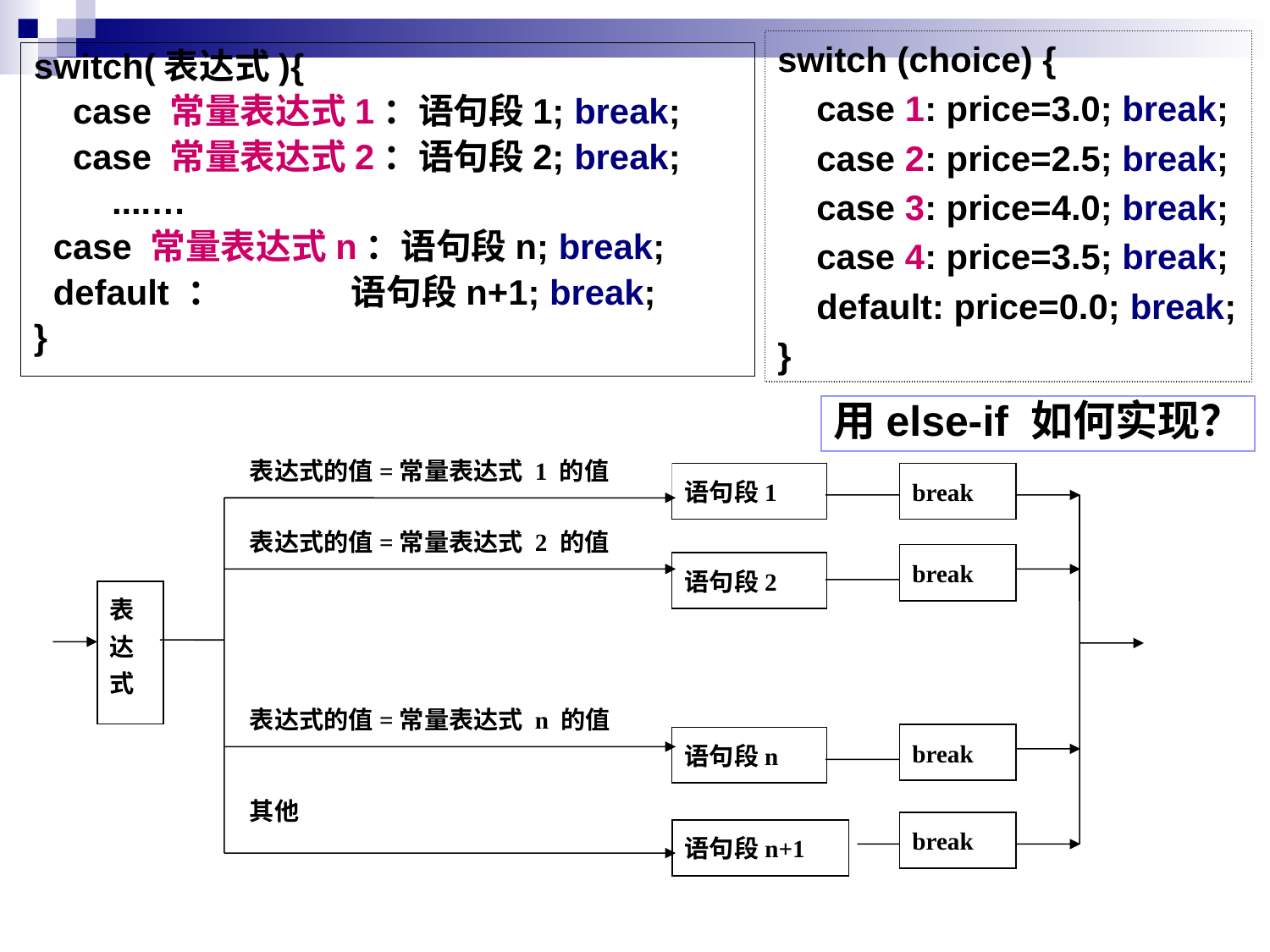

switch (choice) {
    case 1: price=3.0; break;
    case 2: price=2.5; break;
    case 3: price=4.0; break;
    case 4: price=3.5; break;
    default: price=0.0; break;
}
switch(表达式){
    case 常量表达式1：语句段1; break;
    case 常量表达式2：语句段2; break;
        ....…
  case 常量表达式n：语句段n; break;
  default ：                语句段n+1; break;
}
用else-if 如何实现？
表达式的值=常量表达式 1 的值
break
语句段1

表达式的值=常量表达式 2 的值
break
语句段2

表达式

表达式的值=常量表达式 n 的值
break
语句段n

其他
break
语句段n+1